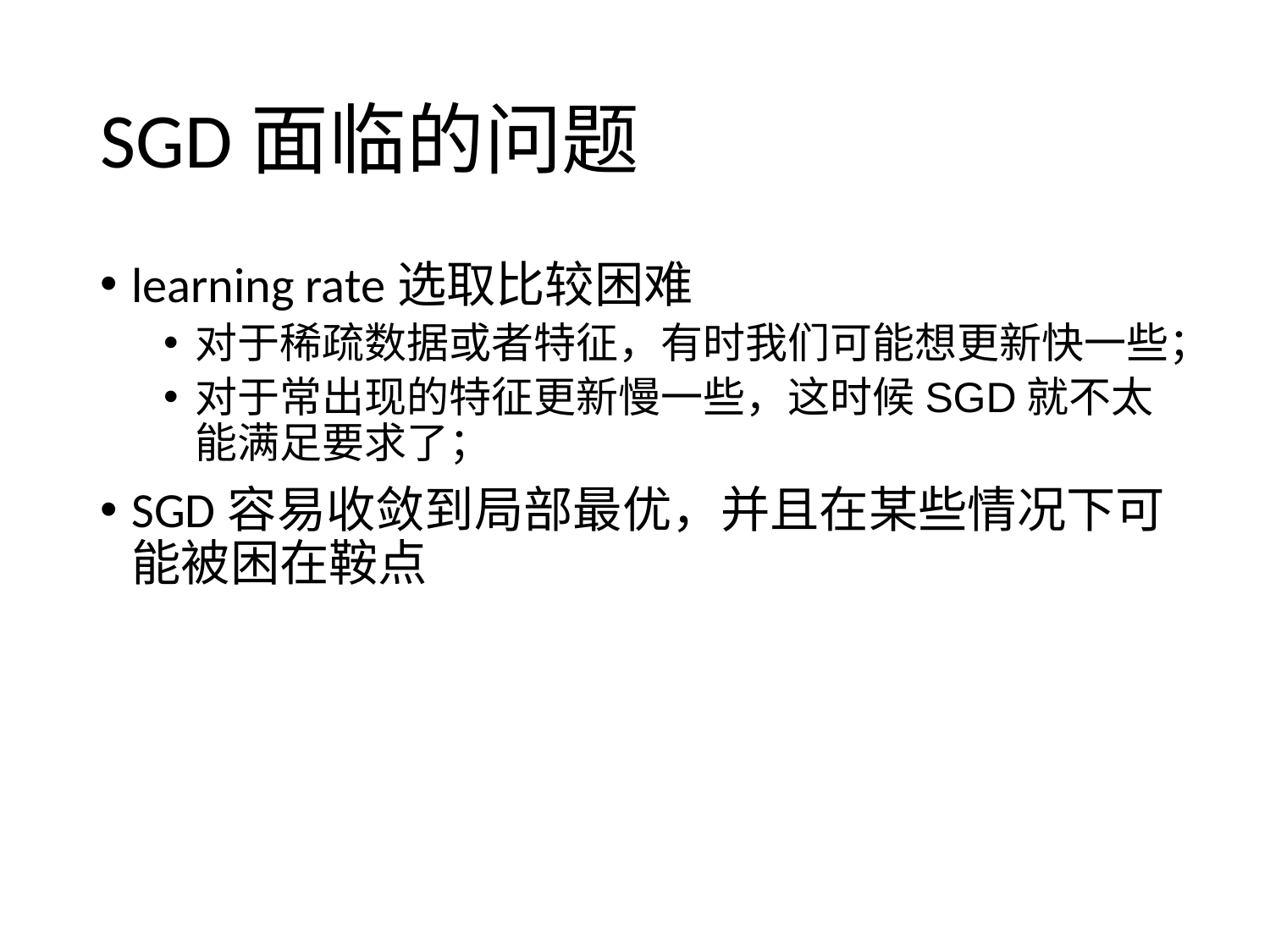

# SGD面临的问题
learning rate选取比较困难
对于稀疏数据或者特征，有时我们可能想更新快一些；
对于常出现的特征更新慢一些，这时候SGD就不太能满足要求了；
SGD容易收敛到局部最优，并且在某些情况下可能被困在鞍点